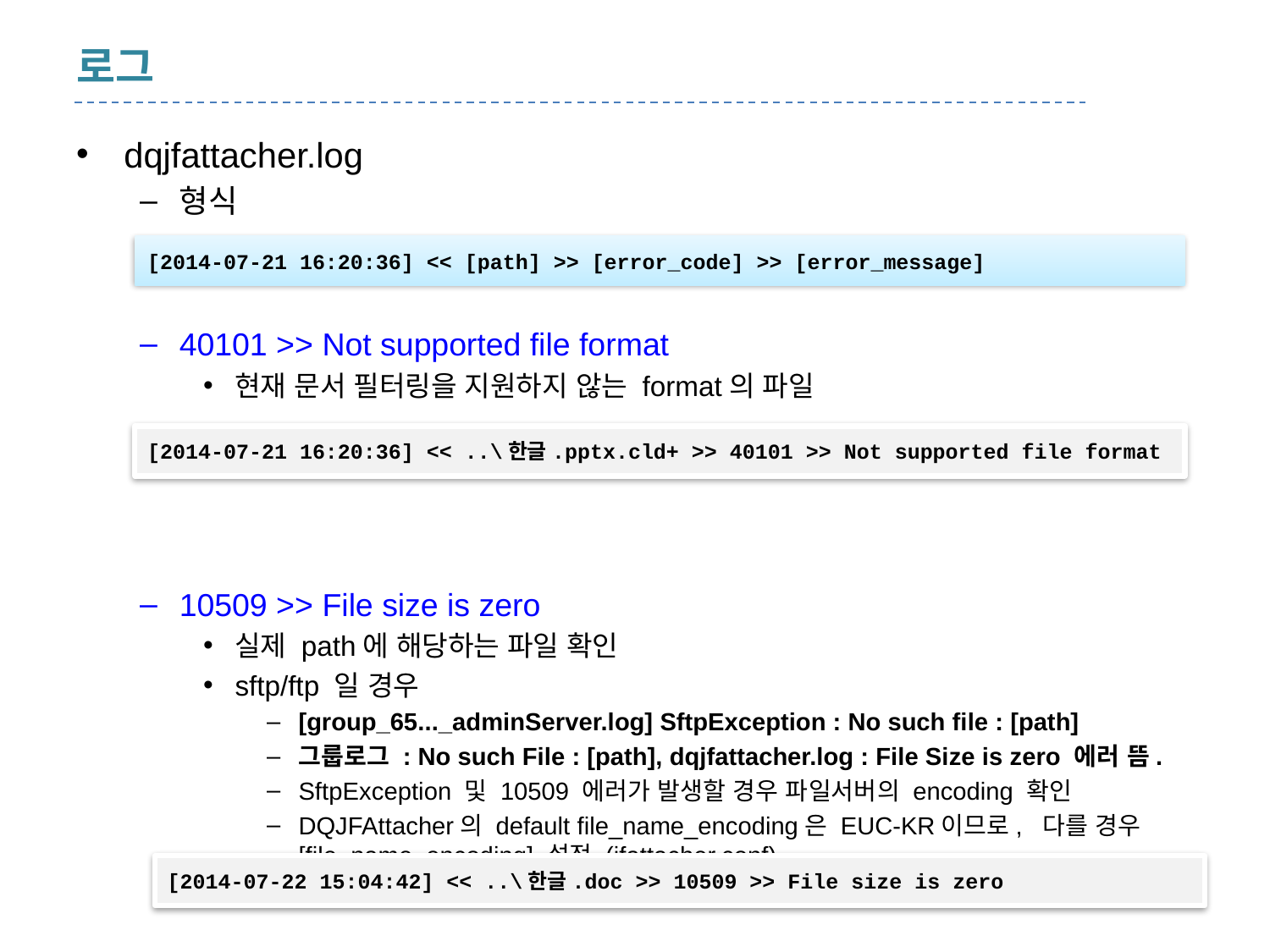

# 로그
dqjfattacher.log
형식

40101 >> Not supported file format
현재 문서 필터링을 지원하지 않는 format의 파일

10509 >> File size is zero
실제 path에 해당하는 파일 확인
sftp/ftp 일 경우
[group_65..._adminServer.log] SftpException : No such file : [path]
그룹로그 : No such File : [path], dqjfattacher.log : File Size is zero 에러 뜸.
SftpException 및 10509 에러가 발생할 경우 파일서버의 encoding 확인
DQJFAttacher의 default file_name_encoding은 EUC-KR이므로,  다를 경우 [file_name_encoding] 설정 (jfattacher.conf)
[2014-07-21 16:20:36] << [path] >> [error_code] >> [error_message]
[2014-07-21 16:20:36] << ..\한글.pptx.cld+ >> 40101 >> Not supported file format
[2014-07-22 15:04:42] << ..\한글.doc >> 10509 >> File size is zero